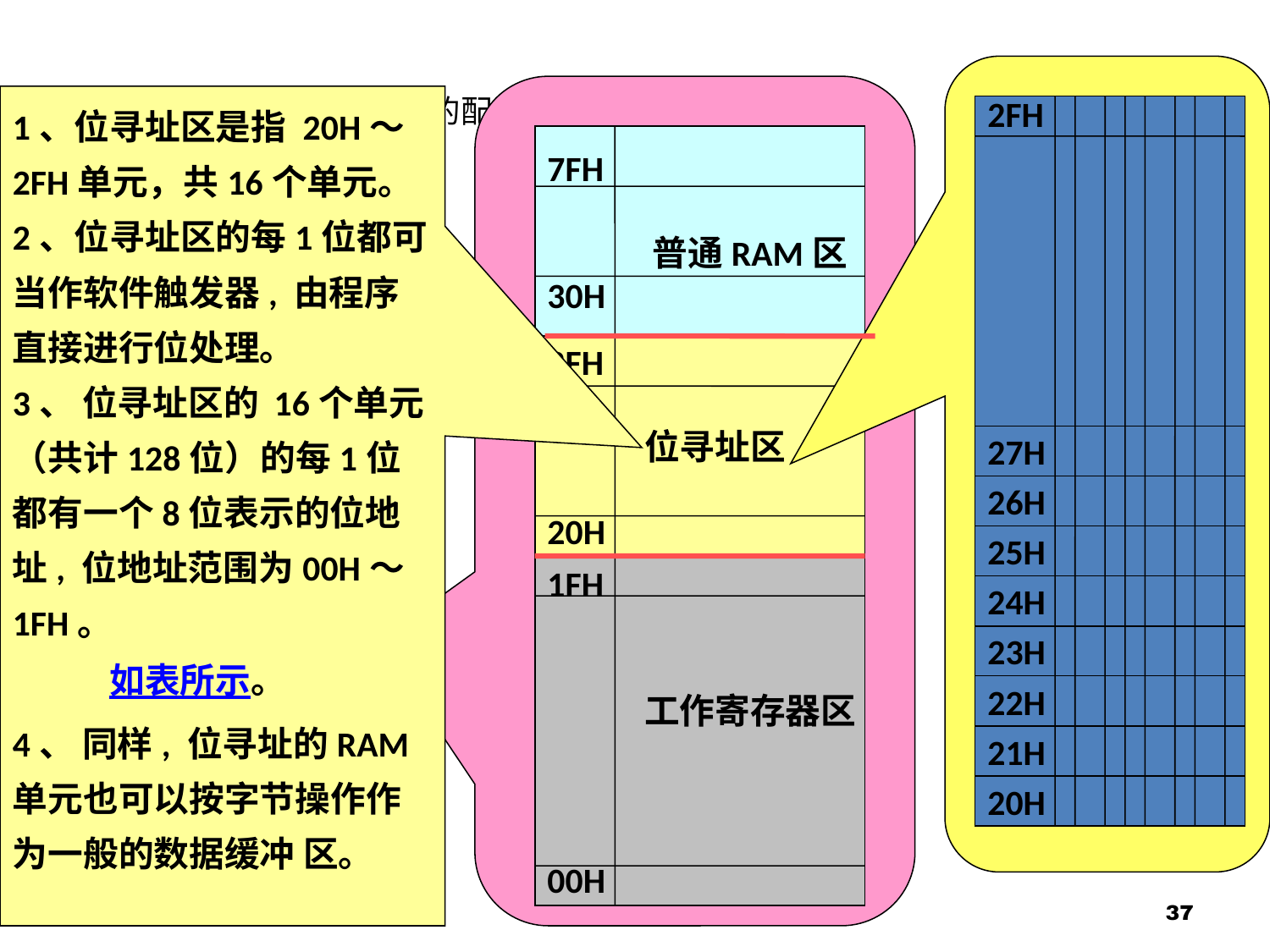

MCS-51 单片机片内RAM的配置下图 所示：

1、位寻址区是指 20H～2FH单元，共16个单元。
2、位寻址区的每1位都可当作软件触发器, 由程序直接进行位处理。
3、 位寻址区的 16个单元（共计128位）的每1位都有一个8位表示的位地址, 位地址范围为00H～1FH。
           如表所示。
4、 同样, 位寻址的RAM单元也可以按字节操作作为一般的数据缓冲 区。

2FH

7FH

            普通RAM区
30H

FFH

                 SFR区

80H

2FH

           位寻址区

20H

27H

7FH

           真正RAM区

00H
26H

25H
1FH

           工作寄存器区

00H

24H

23H
22H

21H
20H

37